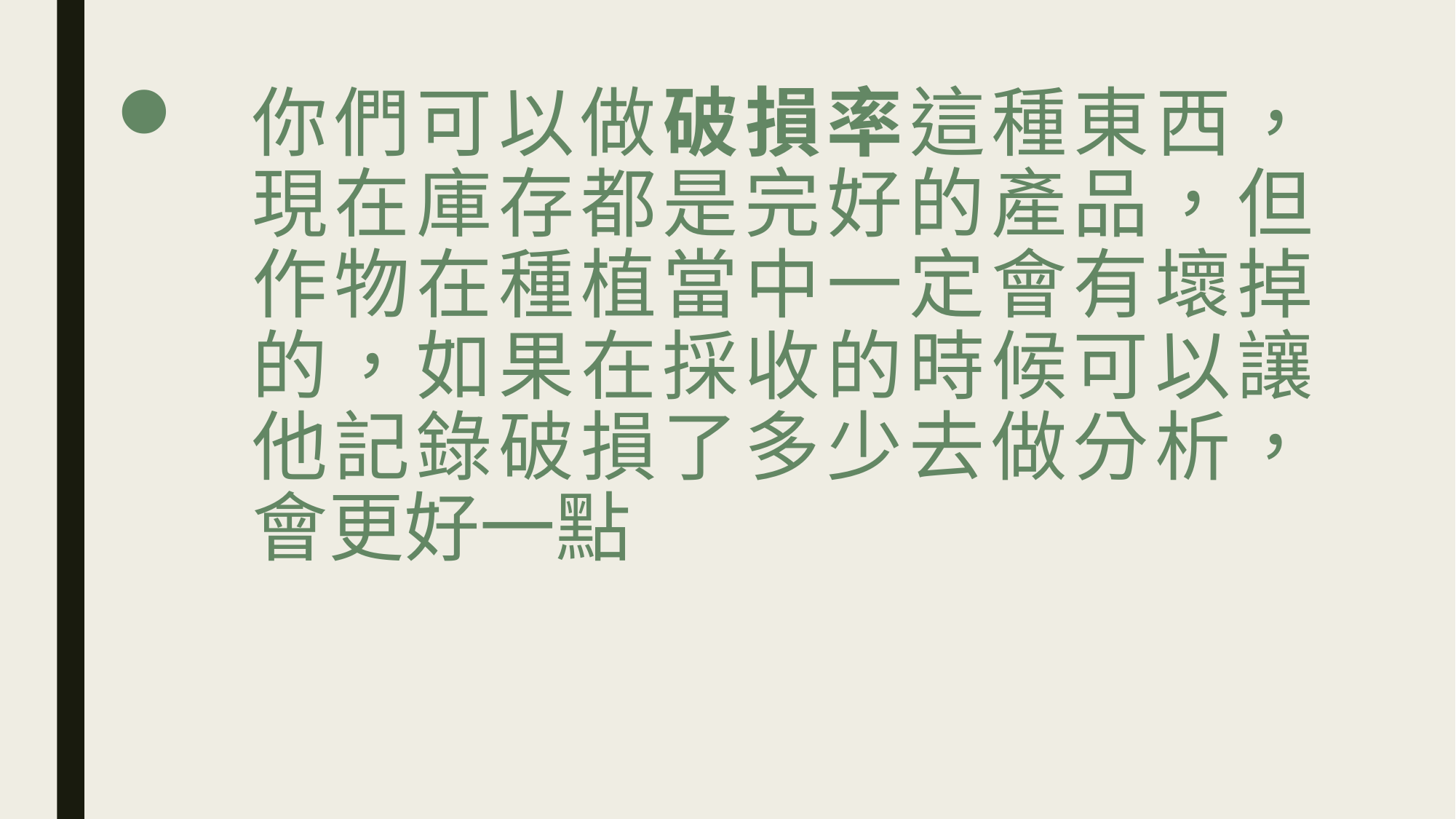

你們可以做破損率這種東西，現在庫存都是完好的產品，但作物在種植當中一定會有壞掉的，如果在採收的時候可以讓他記錄破損了多少去做分析，會更好一點